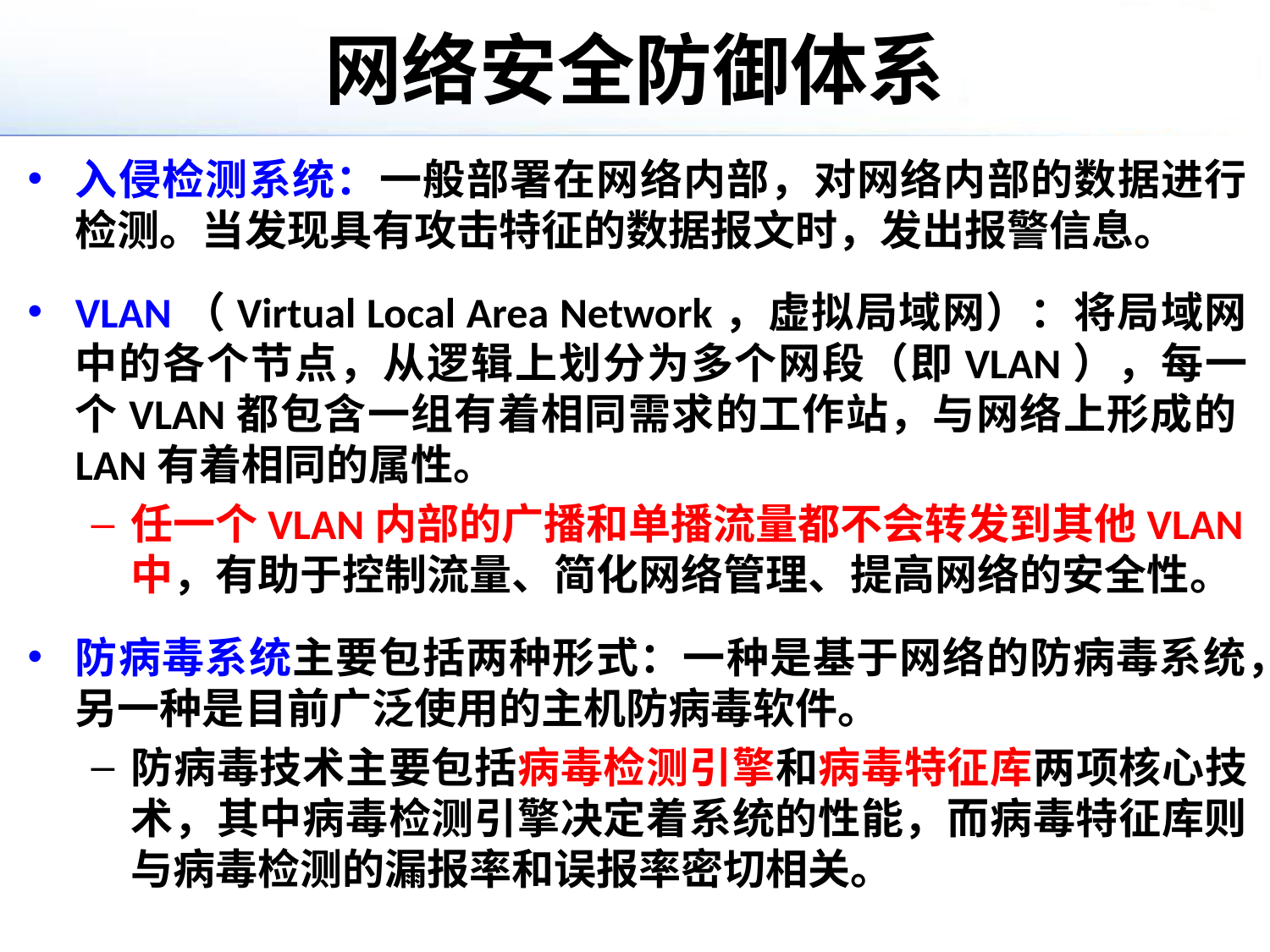

# 网络安全防御体系
入侵检测系统：一般部署在网络内部，对网络内部的数据进行检测。当发现具有攻击特征的数据报文时，发出报警信息。
VLAN（Virtual Local Area Network，虚拟局域网）：将局域网中的各个节点，从逻辑上划分为多个网段（即VLAN），每一个VLAN都包含一组有着相同需求的工作站，与网络上形成的LAN有着相同的属性。
任一个VLAN内部的广播和单播流量都不会转发到其他VLAN中，有助于控制流量、简化网络管理、提高网络的安全性。
防病毒系统主要包括两种形式：一种是基于网络的防病毒系统，另一种是目前广泛使用的主机防病毒软件。
防病毒技术主要包括病毒检测引擎和病毒特征库两项核心技术，其中病毒检测引擎决定着系统的性能，而病毒特征库则与病毒检测的漏报率和误报率密切相关。